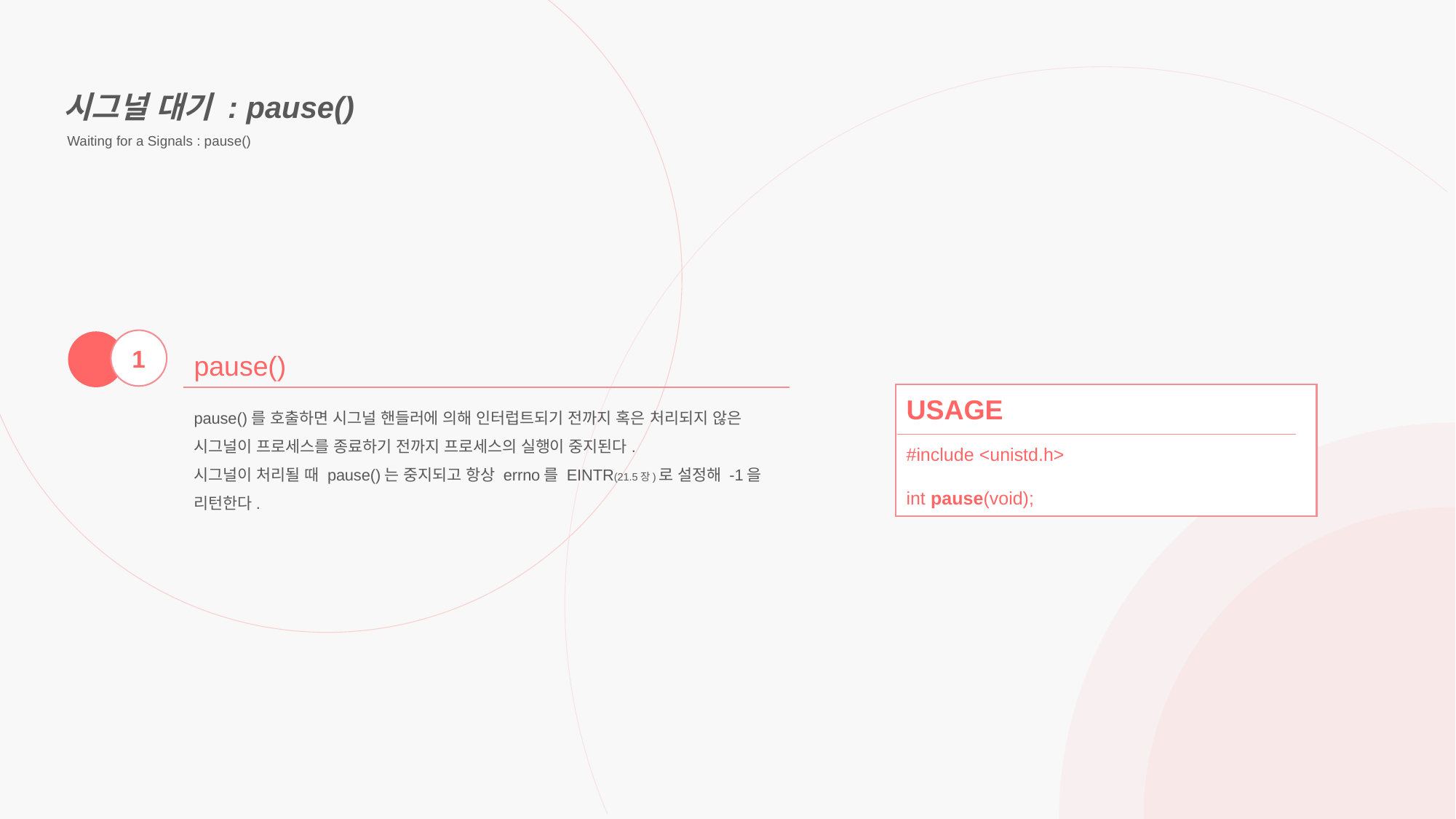

시그널 대기 : pause()
 Waiting for a Signals : pause()

1

pause()

USAGE
pause()를 호출하면 시그널 핸들러에 의해 인터럽트되기 전까지 혹은 처리되지 않은 시그널이 프로세스를 종료하기 전까지 프로세스의 실행이 중지된다.
시그널이 처리될 때 pause()는 중지되고 항상 errno를 EINTR(21.5장)로 설정해 -1을 리턴한다.

#include <unistd.h>

int pause(void);